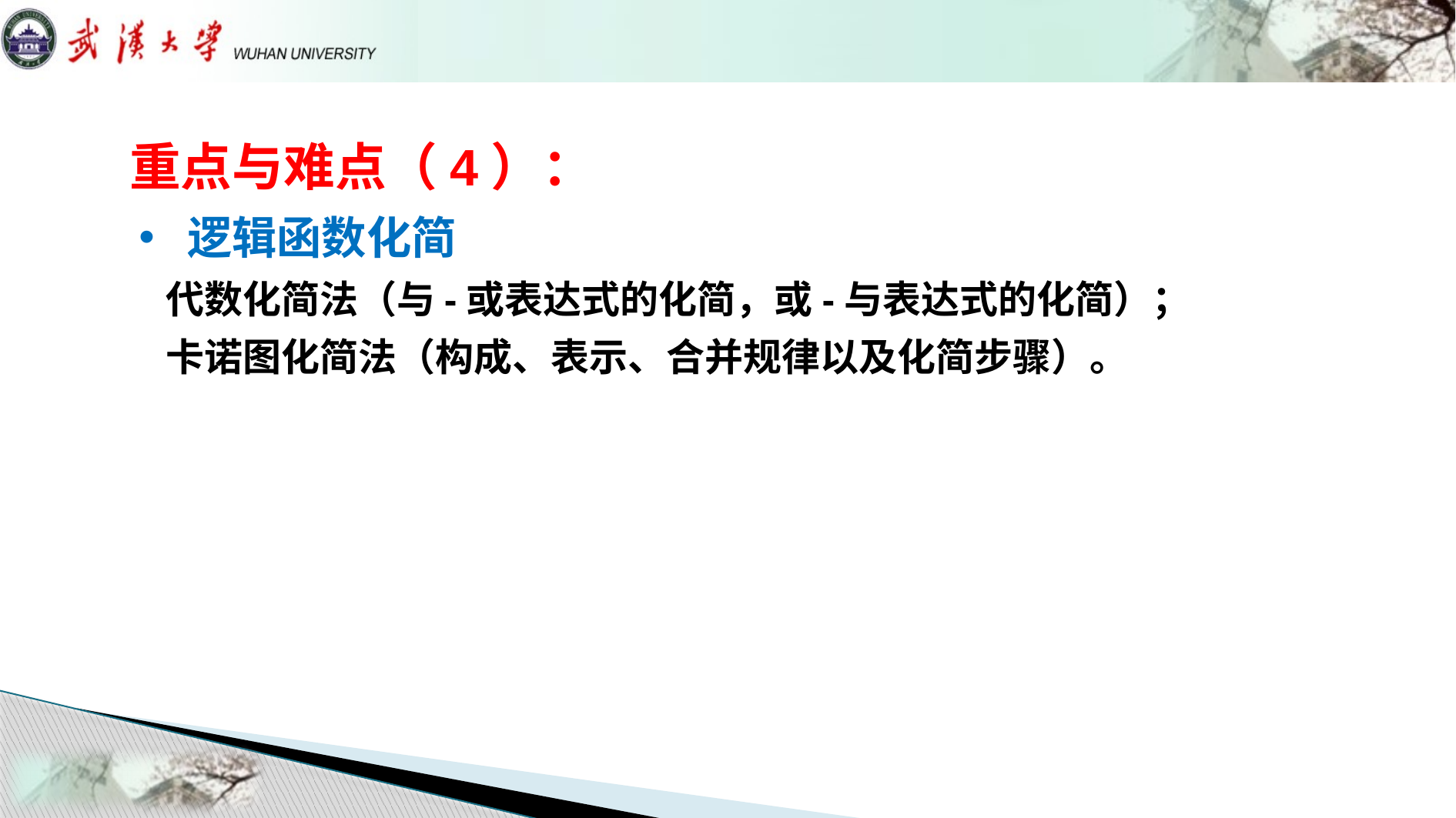

# 重点与难点（4）：
 逻辑函数化简
  代数化简法（与-或表达式的化简，或-与表达式的化简）；
  卡诺图化简法（构成、表示、合并规律以及化简步骤）。